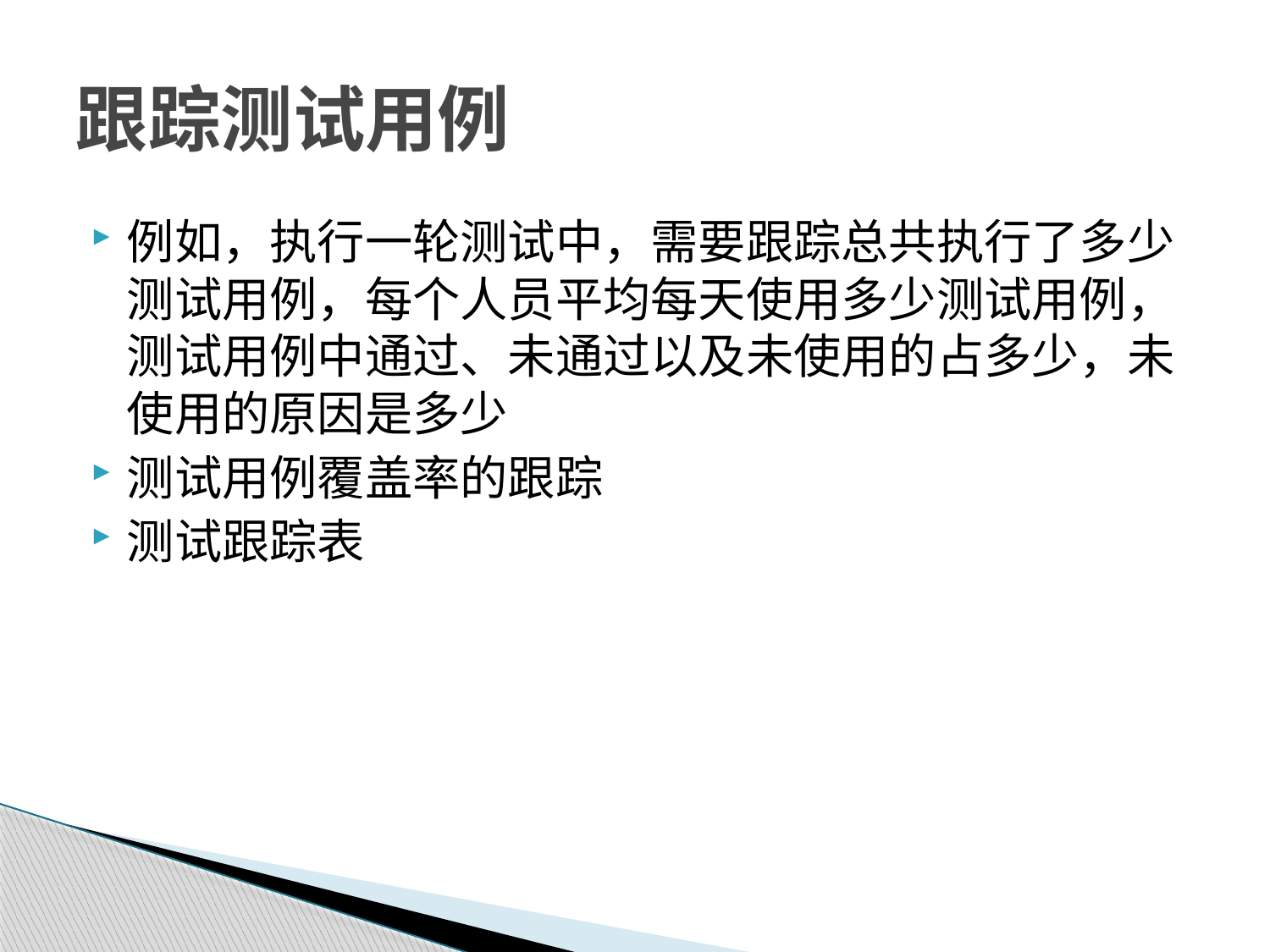

# 跟踪测试用例
例如，执行一轮测试中，需要跟踪总共执行了多少测试用例，每个人员平均每天使用多少测试用例，测试用例中通过、未通过以及未使用的占多少，未使用的原因是多少
测试用例覆盖率的跟踪
测试跟踪表